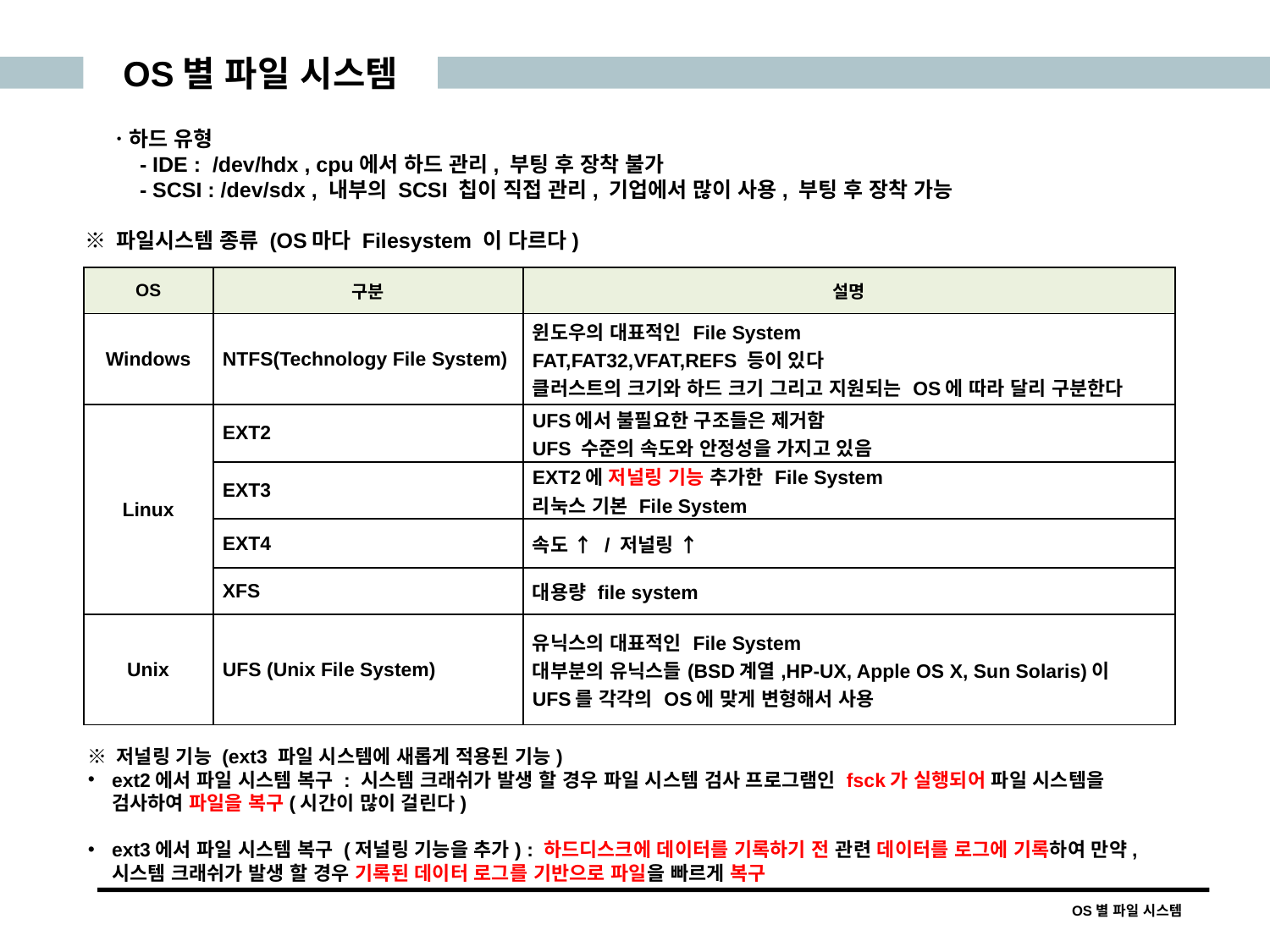

OS별 파일 시스템

ㆍ하드 유형
     - IDE :  /dev/hdx , cpu에서 하드 관리, 부팅 후 장착 불가
     - SCSI : /dev/sdx , 내부의 SCSI 칩이 직접 관리, 기업에서 많이 사용, 부팅 후 장착 가능
※ 파일시스템 종류 (OS마다 Filesystem 이 다르다)
| OS | 구분 | 설명 |
| --- | --- | --- |
| Windows | NTFS(Technology File System) | 윈도우의 대표적인 File System FAT,FAT32,VFAT,REFS 등이 있다 클러스트의 크기와 하드 크기 그리고 지원되는 OS에 따라 달리 구분한다 |
| Linux | EXT2 | UFS에서 불필요한 구조들은 제거함 UFS 수준의 속도와 안정성을 가지고 있음 |
|  | EXT3 | EXT2에 저널링 기능 추가한 File System 리눅스 기본 File System |
|  | EXT4 | 속도 ↑ / 저널링 ↑ |
|  | XFS | 대용량 file system |
| Unix | UFS (Unix File System) | 유닉스의 대표적인 File System 대부분의 유닉스들(BSD계열,HP-UX, Apple OS X, Sun Solaris)이 UFS를 각각의 OS에 맞게 변형해서 사용 |
※ 저널링 기능 (ext3 파일 시스템에 새롭게 적용된 기능)
ext2에서 파일 시스템 복구 : 시스템 크래쉬가 발생 할 경우 파일 시스템 검사 프로그램인 fsck가 실행되어 파일 시스템을 검사하여 파일을 복구(시간이 많이 걸린다)

ext3에서 파일 시스템 복구 (저널링 기능을 추가) : 하드디스크에 데이터를 기록하기 전 관련 데이터를 로그에 기록하여 만약, 시스템 크래쉬가 발생 할 경우 기록된 데이터 로그를 기반으로 파일을 빠르게 복구

OS별 파일 시스템